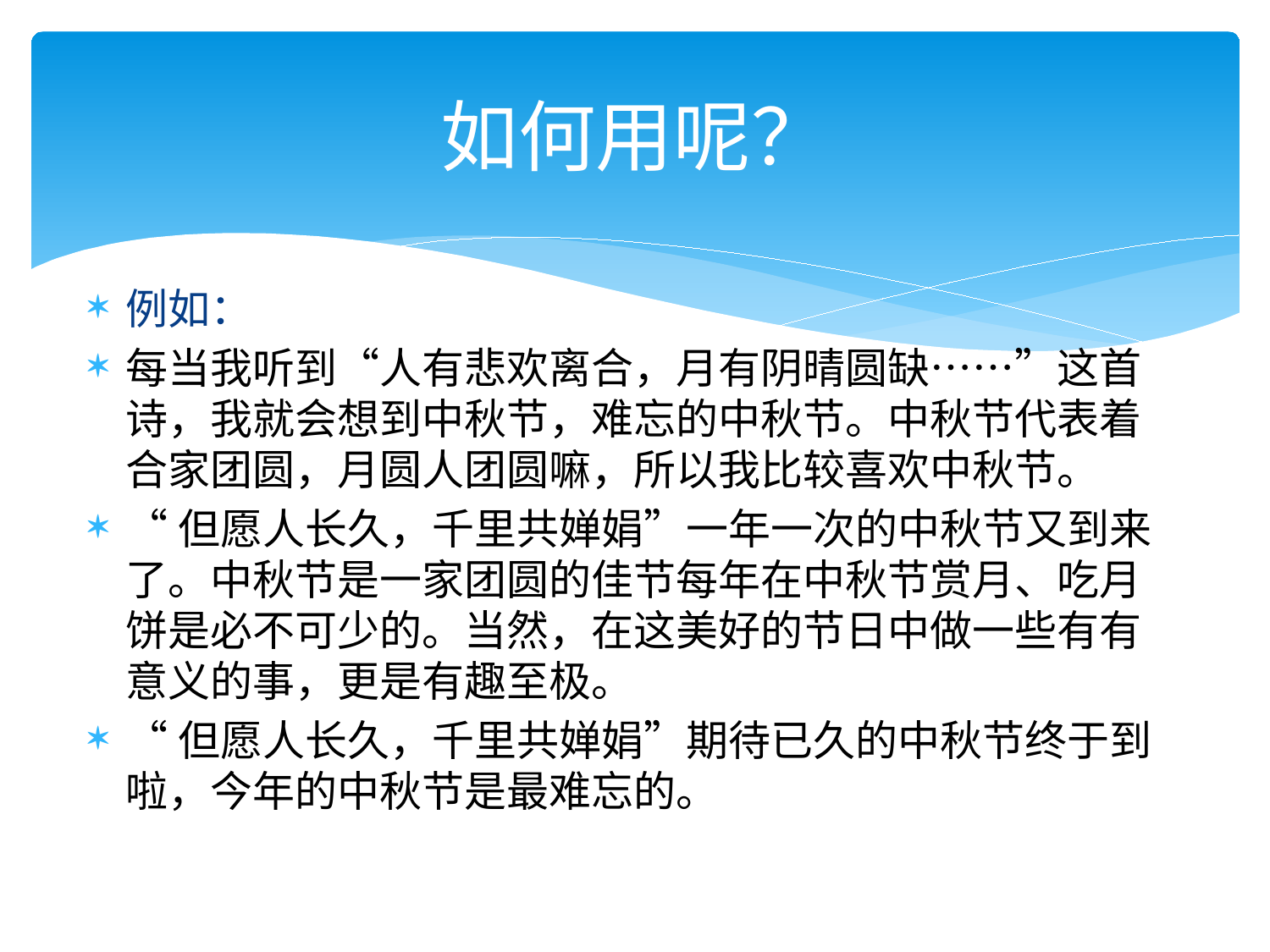

# 如何用呢？
例如：
每当我听到“人有悲欢离合，月有阴晴圆缺……”这首诗，我就会想到中秋节，难忘的中秋节。中秋节代表着合家团圆，月圆人团圆嘛，所以我比较喜欢中秋节。
“但愿人长久，千里共婵娟”一年一次的中秋节又到来了。中秋节是一家团圆的佳节每年在中秋节赏月、吃月饼是必不可少的。当然，在这美好的节日中做一些有有意义的事，更是有趣至极。
“但愿人长久，千里共婵娟”期待已久的中秋节终于到啦，今年的中秋节是最难忘的。